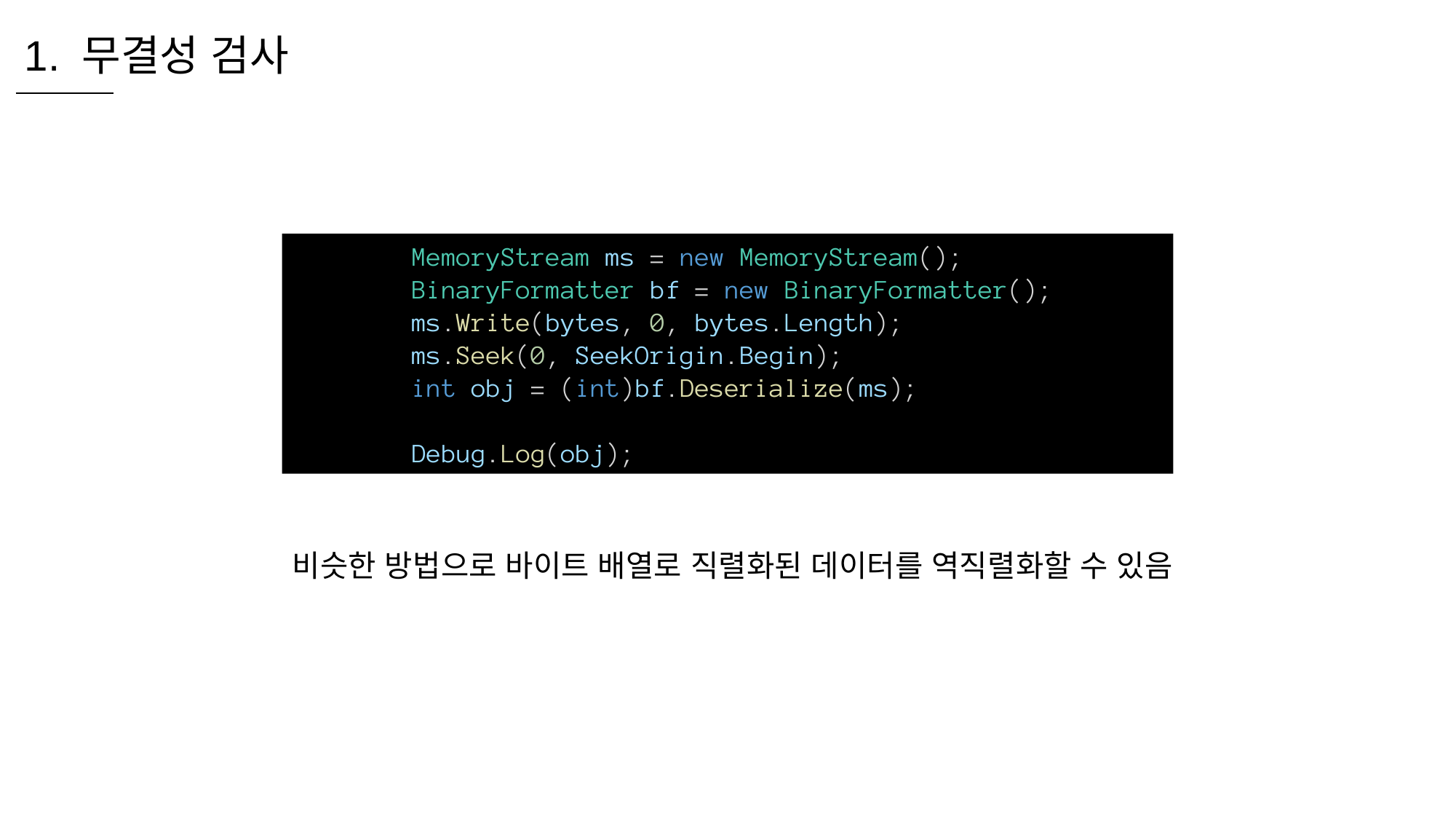

1. 무결성 검사
        MemoryStream ms = new MemoryStream();
        BinaryFormatter bf = new BinaryFormatter();
        ms.Write(bytes, 0, bytes.Length);
        ms.Seek(0, SeekOrigin.Begin);
        int obj = (int)bf.Deserialize(ms);
        Debug.Log(obj);
비슷한 방법으로 바이트 배열로 직렬화된 데이터를 역직렬화할 수 있음